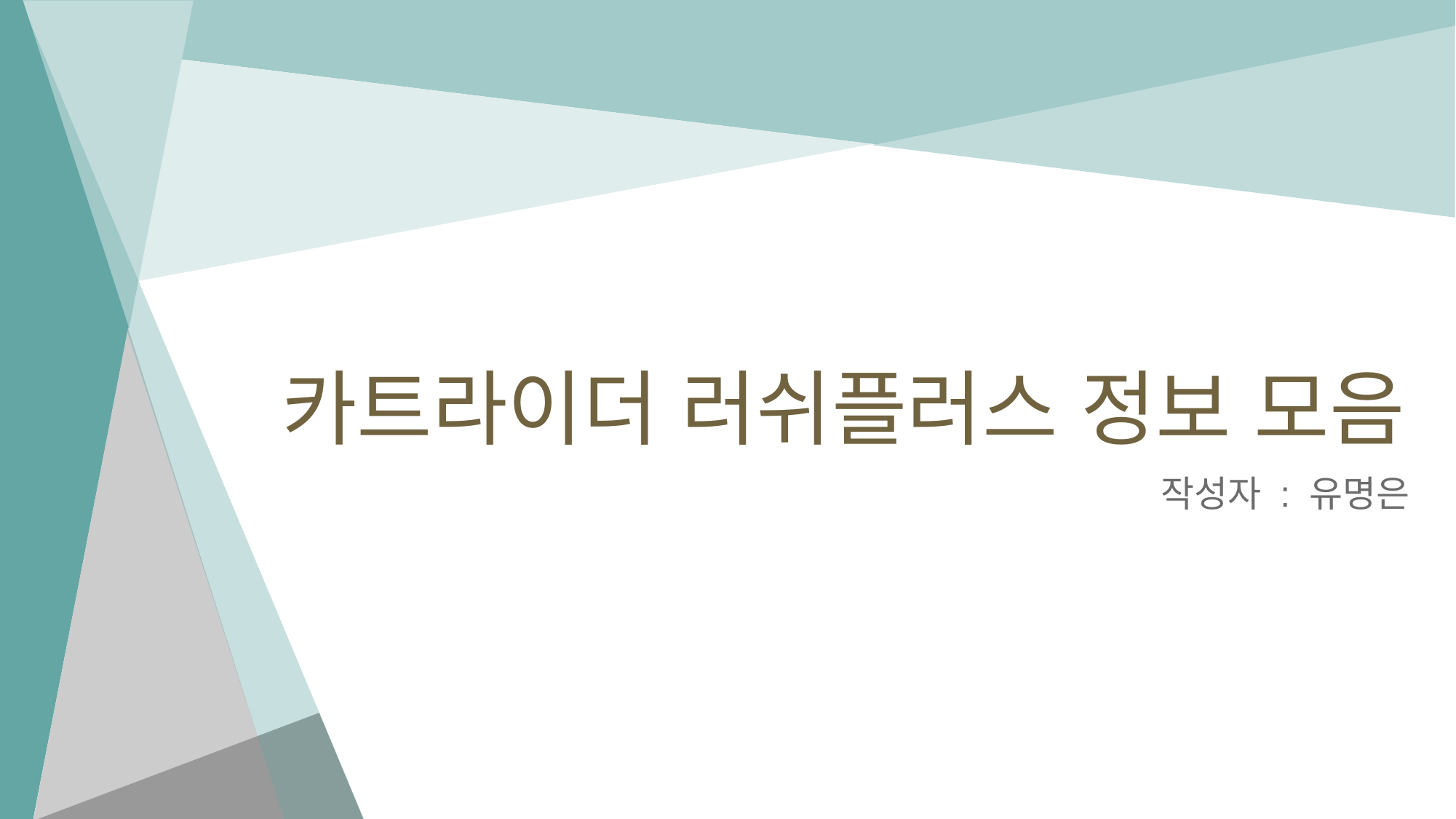

# 카트라이더 러쉬플러스 정보 모음
작성자 : 유명은